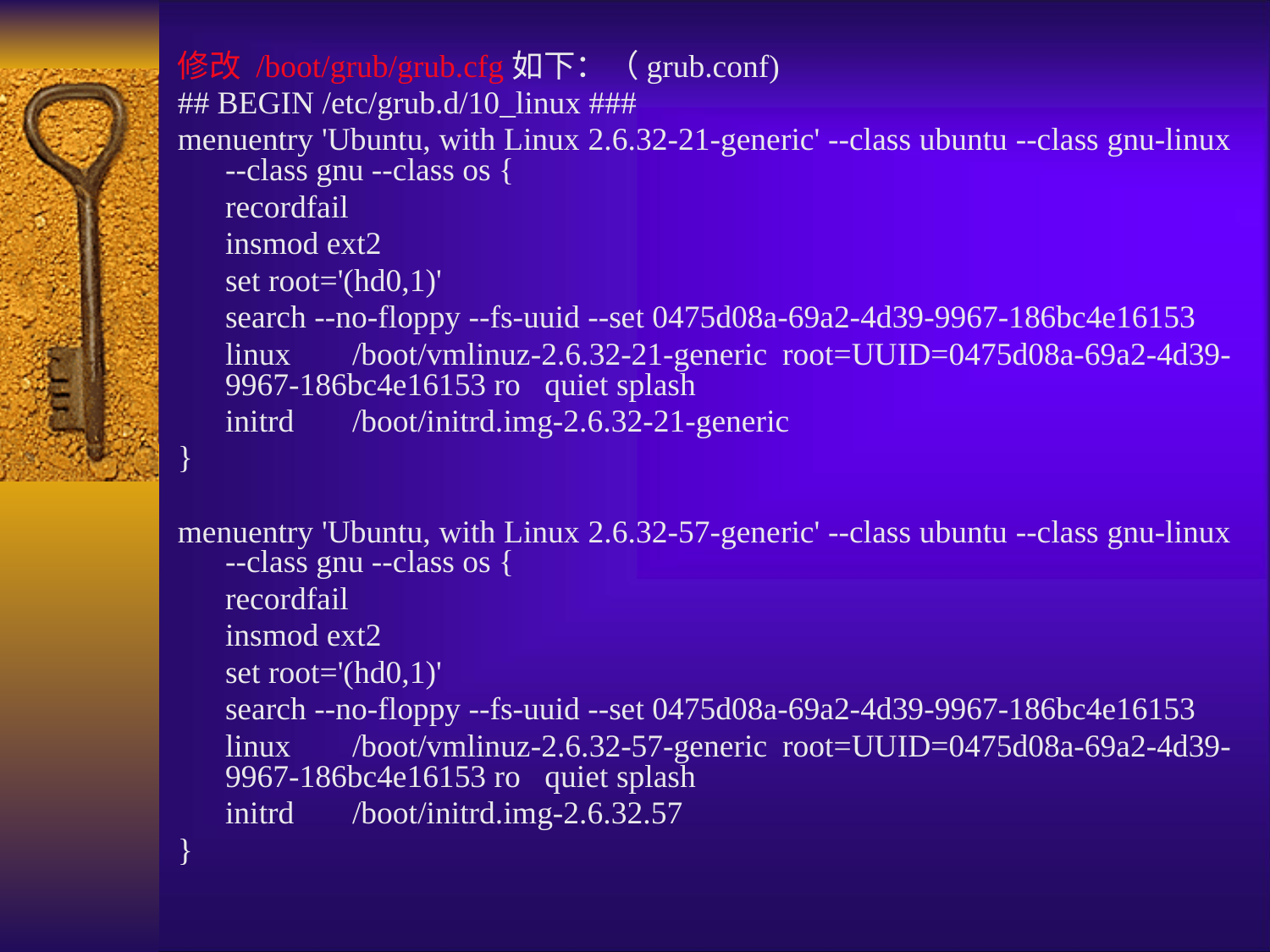

修改 /boot/grub/grub.cfg如下：（grub.conf)
## BEGIN /etc/grub.d/10_linux ###
menuentry 'Ubuntu, with Linux 2.6.32-21-generic' --class ubuntu --class gnu-linux --class gnu --class os {
	recordfail
	insmod ext2
	set root='(hd0,1)'
	search --no-floppy --fs-uuid --set 0475d08a-69a2-4d39-9967-186bc4e16153
	linux	/boot/vmlinuz-2.6.32-21-generic root=UUID=0475d08a-69a2-4d39-9967-186bc4e16153 ro   quiet splash
	initrd	/boot/initrd.img-2.6.32-21-generic
}

menuentry 'Ubuntu, with Linux 2.6.32-57-generic' --class ubuntu --class gnu-linux --class gnu --class os {
	recordfail
	insmod ext2
	set root='(hd0,1)'
	search --no-floppy --fs-uuid --set 0475d08a-69a2-4d39-9967-186bc4e16153
	linux	/boot/vmlinuz-2.6.32-57-generic root=UUID=0475d08a-69a2-4d39-9967-186bc4e16153 ro   quiet splash
	initrd	/boot/initrd.img-2.6.32.57
}